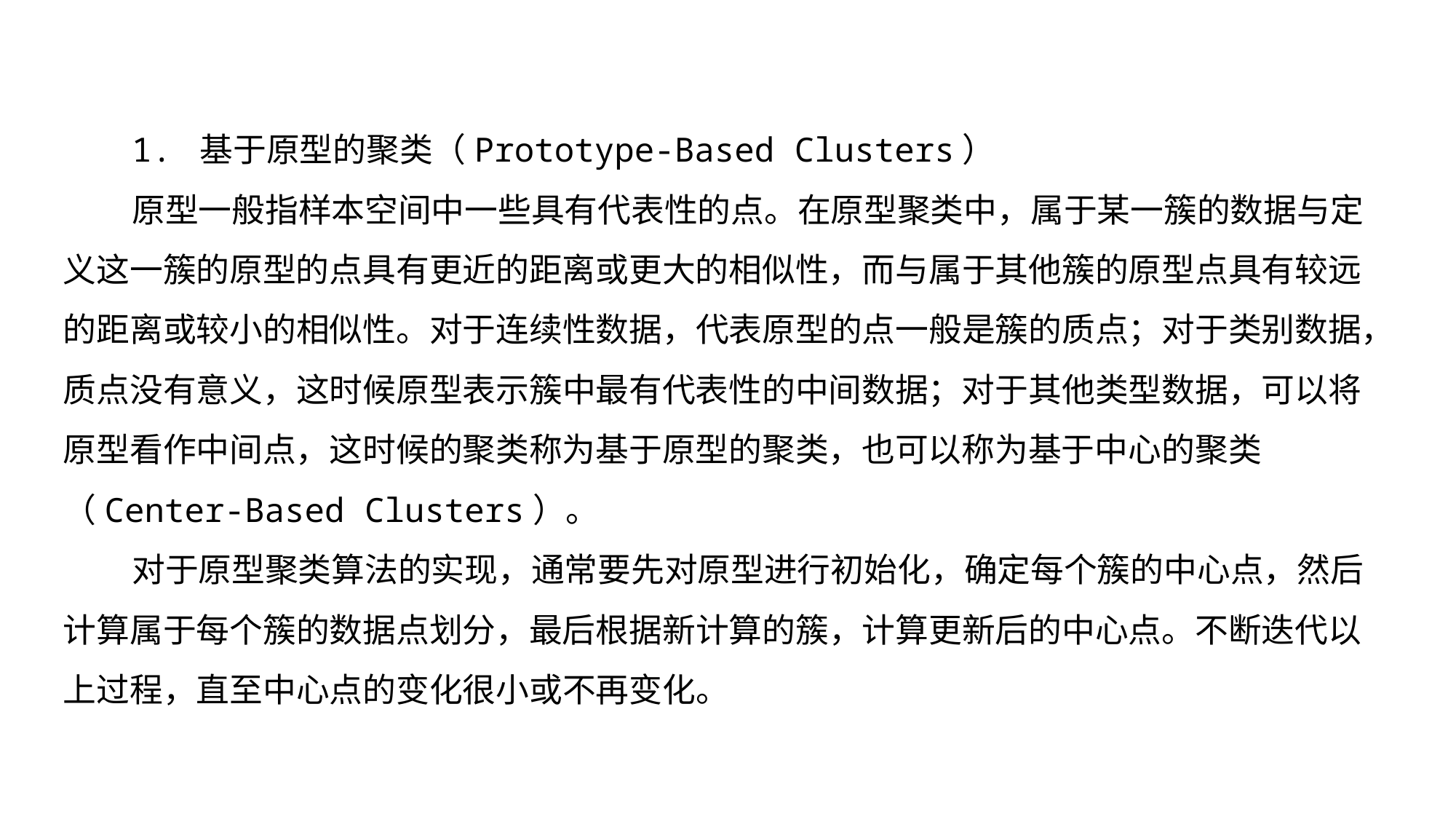

1. 基于原型的聚类（Prototype-Based Clusters）
原型一般指样本空间中一些具有代表性的点。在原型聚类中，属于某一簇的数据与定义这一簇的原型的点具有更近的距离或更大的相似性，而与属于其他簇的原型点具有较远的距离或较小的相似性。对于连续性数据，代表原型的点一般是簇的质点；对于类别数据，质点没有意义，这时候原型表示簇中最有代表性的中间数据；对于其他类型数据，可以将原型看作中间点，这时候的聚类称为基于原型的聚类，也可以称为基于中心的聚类（Center-Based Clusters）。
对于原型聚类算法的实现，通常要先对原型进行初始化，确定每个簇的中心点，然后计算属于每个簇的数据点划分，最后根据新计算的簇，计算更新后的中心点。不断迭代以上过程，直至中心点的变化很小或不再变化。